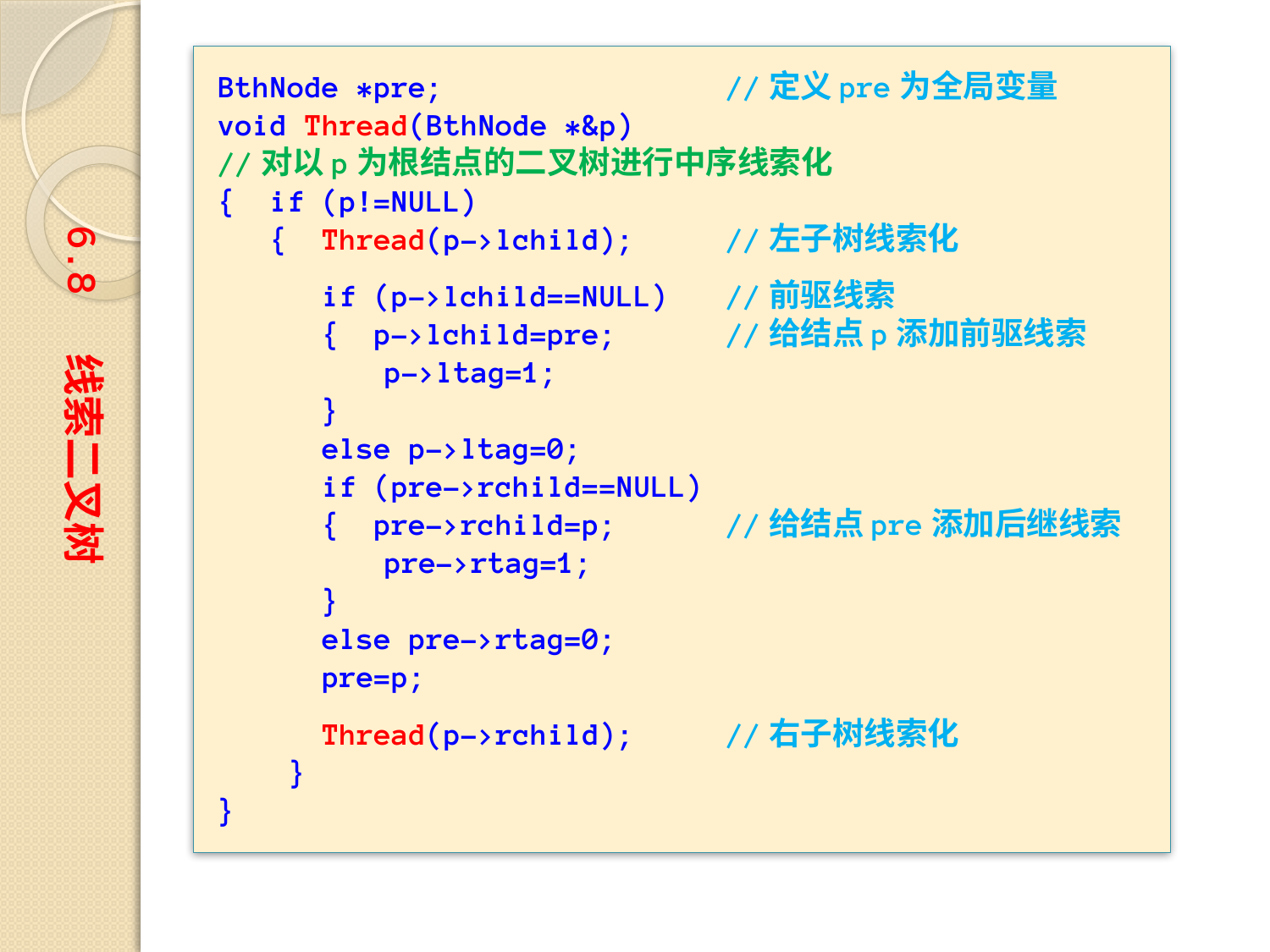

BthNode *pre;			//定义pre为全局变量
void Thread(BthNode *&p)
//对以p为根结点的二叉树进行中序线索化
{  if (p!=NULL)
   {  Thread(p->lchild);	//左子树线索化
      if (p->lchild==NULL)	//前驱线索
      {  p->lchild=pre;	//给结点p添加前驱线索
	　p->ltag=1;
      }
      else p->ltag=0;
      if (pre->rchild==NULL)
      {  pre->rchild=p;	//给结点pre添加后继线索
	　pre->rtag=1;
      }
      else pre->rtag=0;
      pre=p;
      Thread(p->rchild);	//右子树线索化
　　}
}
6.8  线索二叉树